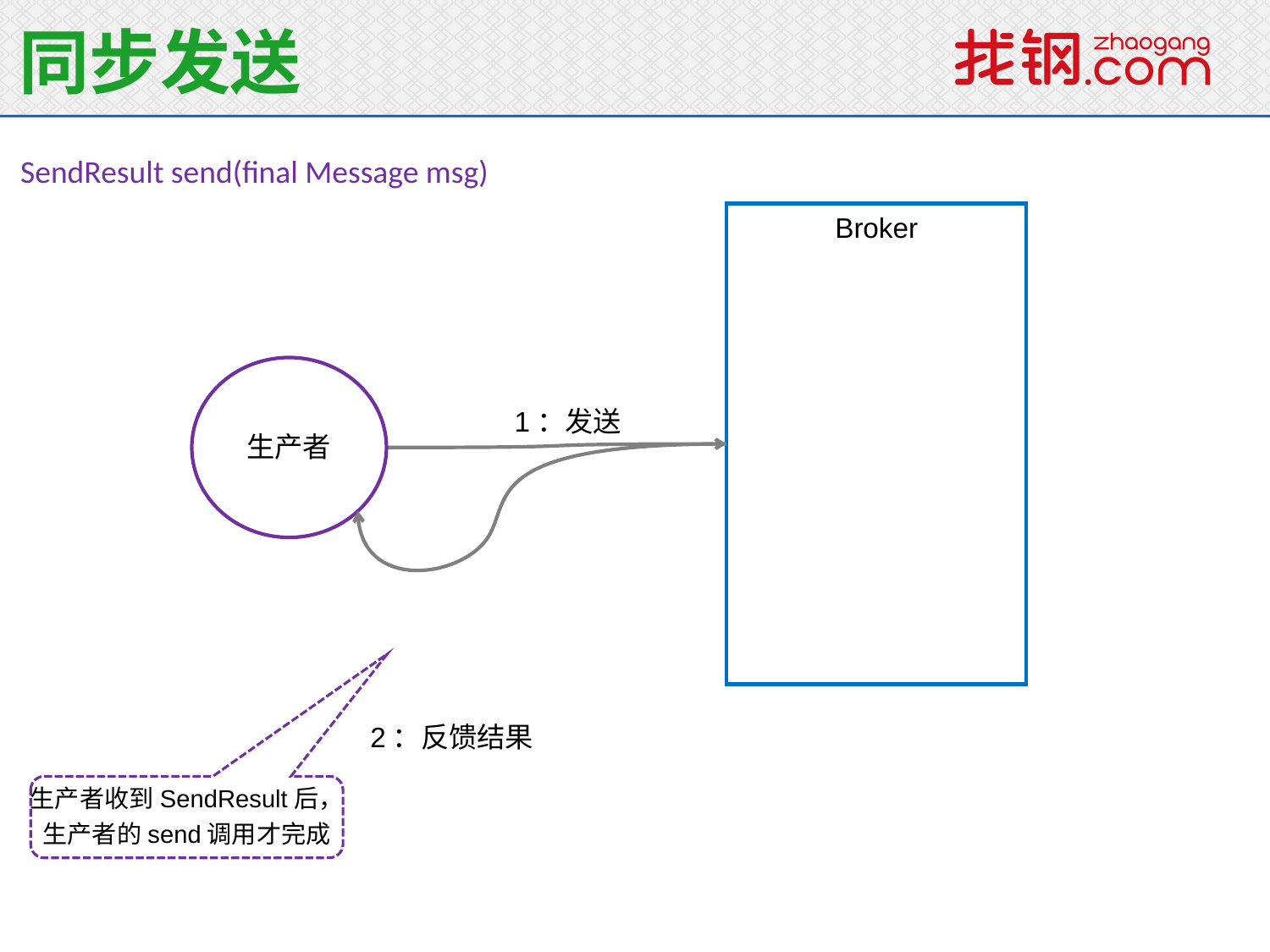

同步发送
SendResult send(final Message msg)
Broker
生产者
1：发送
2：反馈结果
生产者收到SendResult后，
生产者的send调用才完成